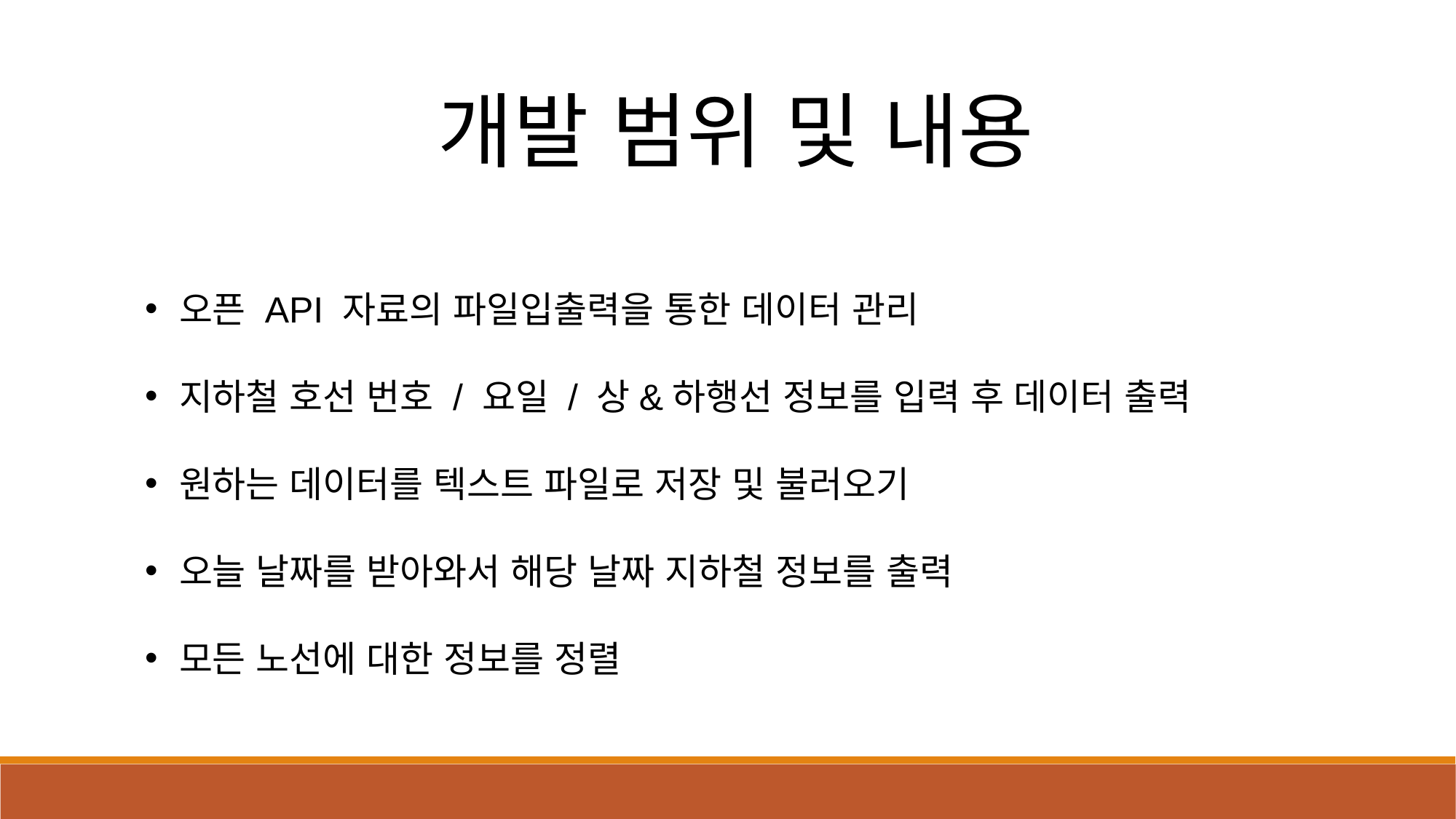

개발 범위 및 내용
오픈 API 자료의 파일입출력을 통한 데이터 관리
지하철 호선 번호 / 요일 / 상&하행선 정보를 입력 후 데이터 출력
원하는 데이터를 텍스트 파일로 저장 및 불러오기
오늘 날짜를 받아와서 해당 날짜 지하철 정보를 출력
모든 노선에 대한 정보를 정렬